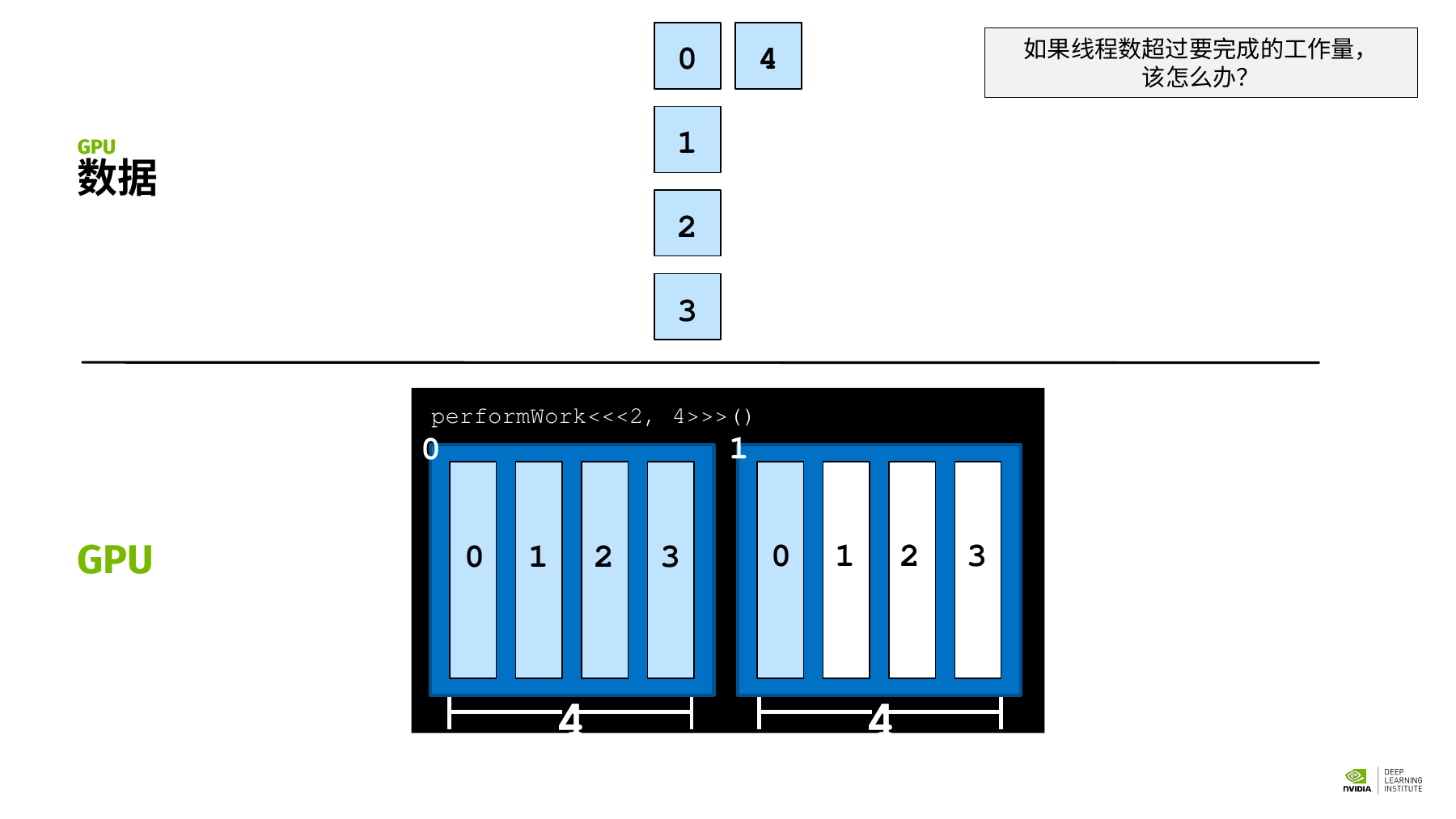

4
如果线程数超过要完成的工作量，
该怎么办？
0
1
2
3

GPU
GPU
数据

performWork<<<2, 4>>>()
1
0

0
1
2
3
0
1
2
3
GPU
4
4